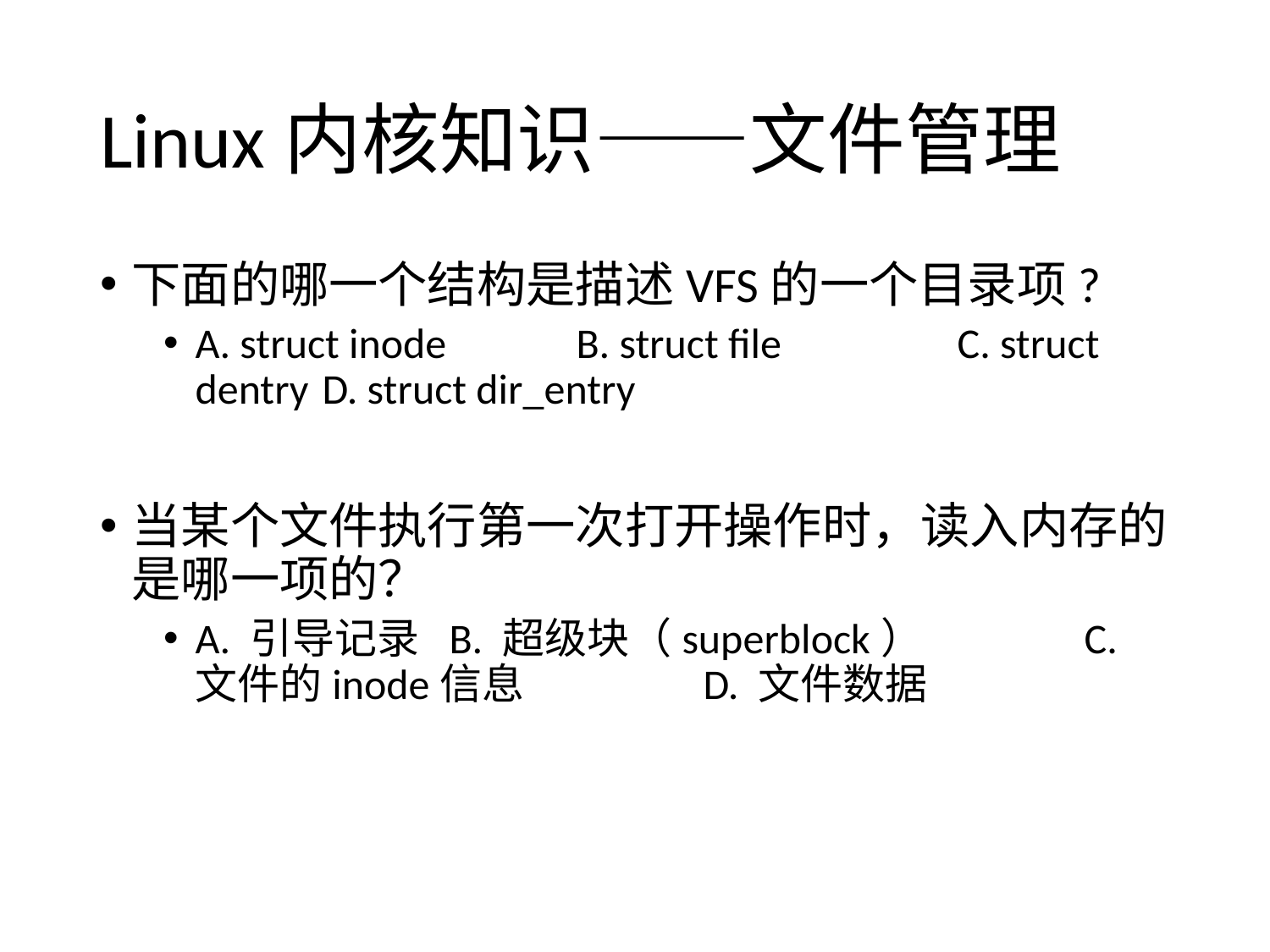

# Linux内核知识——文件管理
下面的哪一个结构是描述VFS的一个目录项?
A. struct inode		B. struct file		C. struct dentry	D. struct dir_entry

当某个文件执行第一次打开操作时，读入内存的是哪一项的？
A. 引导记录	B. 超级块（superblock）		C. 文件的inode信息 		D. 文件数据